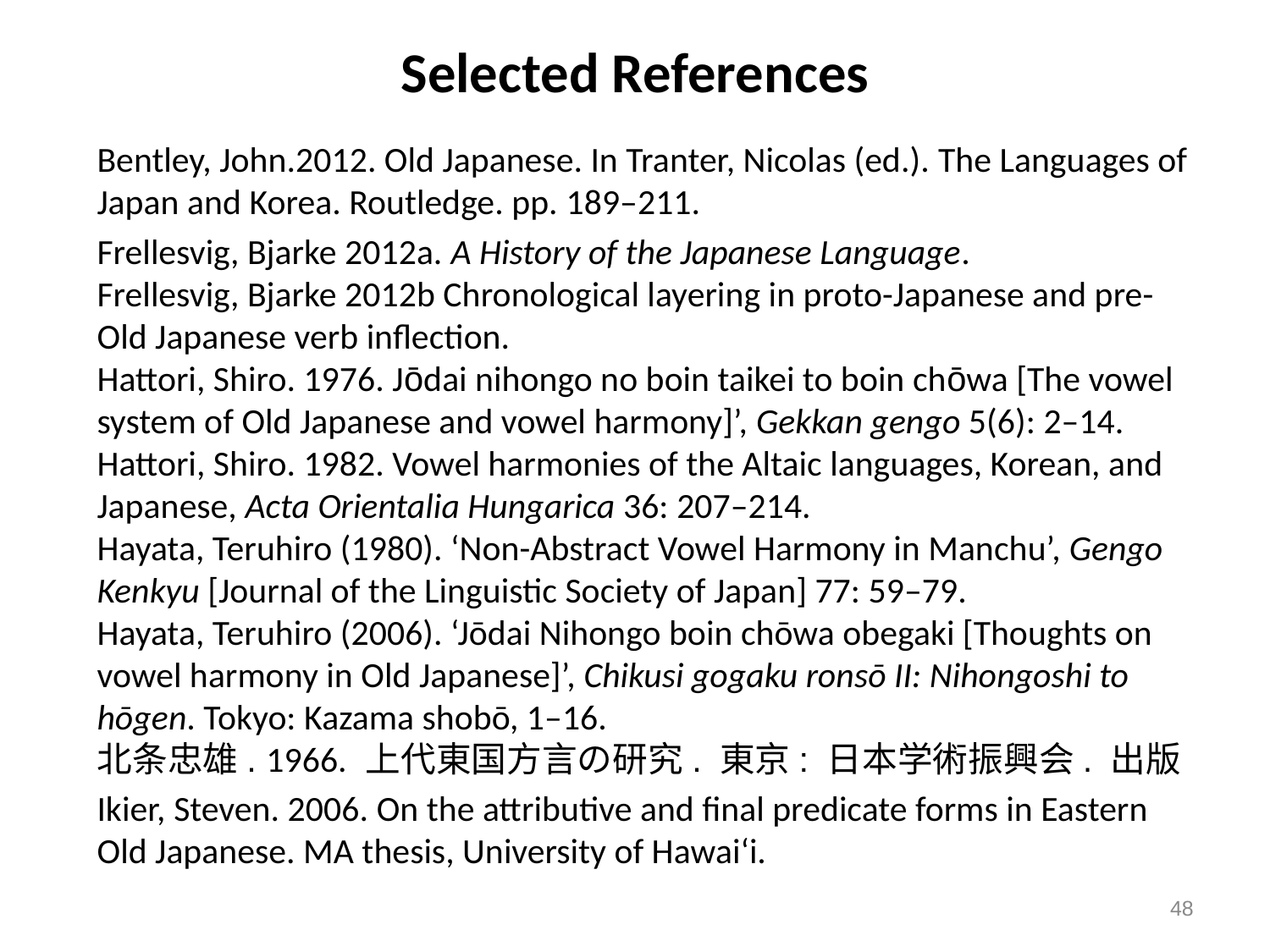

# Selected References
Bentley, John.2012. Old Japanese. In Tranter, Nicolas (ed.). The Languages of Japan and Korea. Routledge. pp. 189–211.
Frellesvig, Bjarke 2012a. A History of the Japanese Language.
Frellesvig, Bjarke 2012b Chronological layering in proto-Japanese and pre-Old Japanese verb inflection.
Hattori, Shiro. 1976. Jо̄dai nihongo no boin taikei to boin chо̄wa [The vowel system of Old Japanese and vowel harmony]’, Gekkan gengo 5(6): 2–14.
Hattori, Shiro. 1982. Vowel harmonies of the Altaic languages, Korean, and Japanese, Acta Orientalia Hungarica 36: 207–214.
Hayata, Teruhiro (1980). ‘Non-Abstract Vowel Harmony in Manchu’, Gengo Kenkyu [Journal of the Linguistic Society of Japan] 77: 59–79.
Hayata, Teruhiro (2006). ‘Jōdai Nihongo boin chōwa obegaki [Thoughts on vowel harmony in Old Japanese]’, Chikusi gogaku ronsō II: Nihongoshi to hōgen. Tokyo: Kazama shobō, 1–16.
北条忠雄. 1966. 上代東国方言の研究. 東京: 日本学術振興会. 出版
Ikier, Steven. 2006. On the attributive and final predicate forms in Eastern Old Japanese. MA thesis, University of Hawai‘i.

48